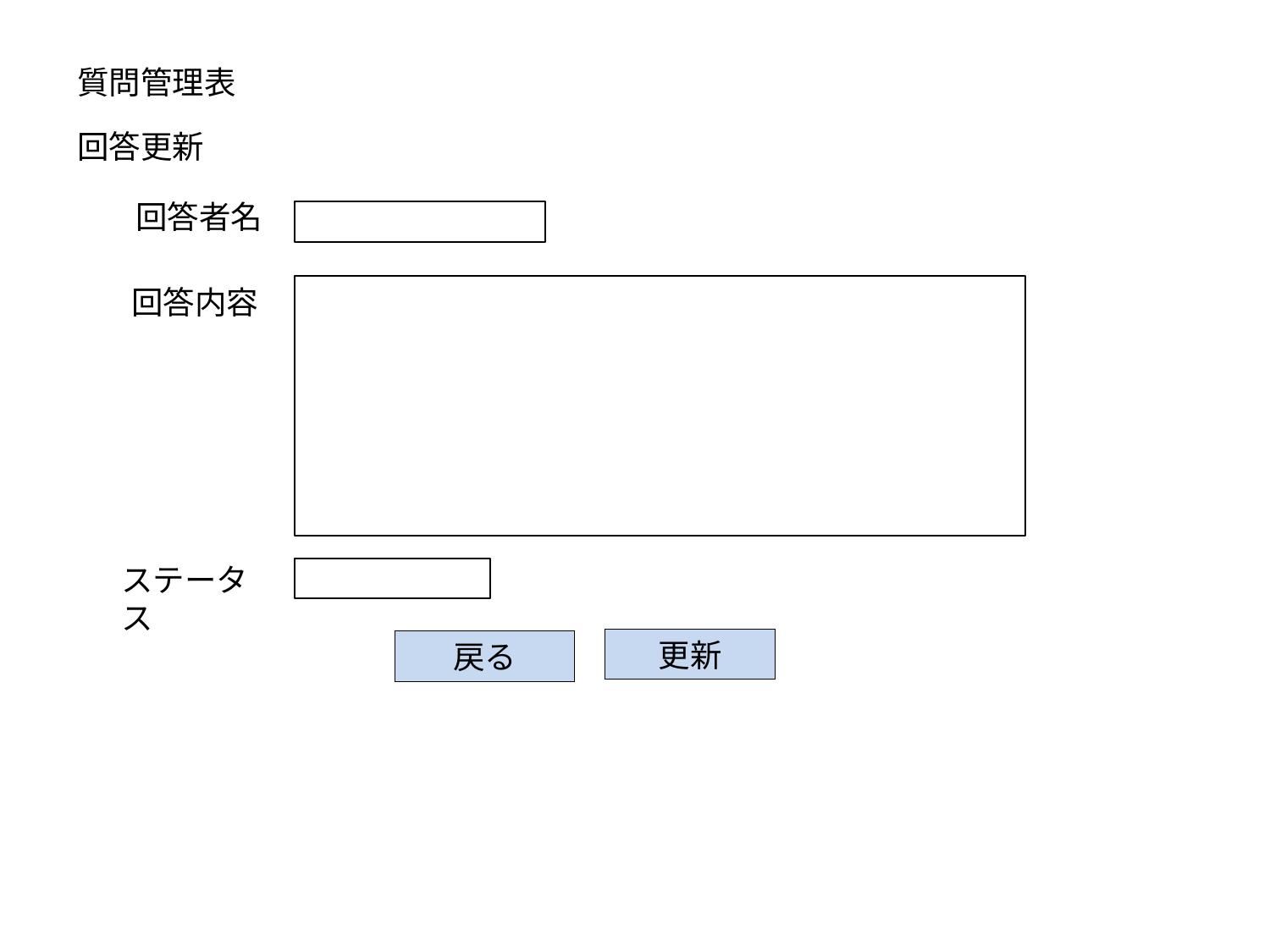

質問管理表
回答更新
回答者名

回答内容

ステータス

更新
戻る